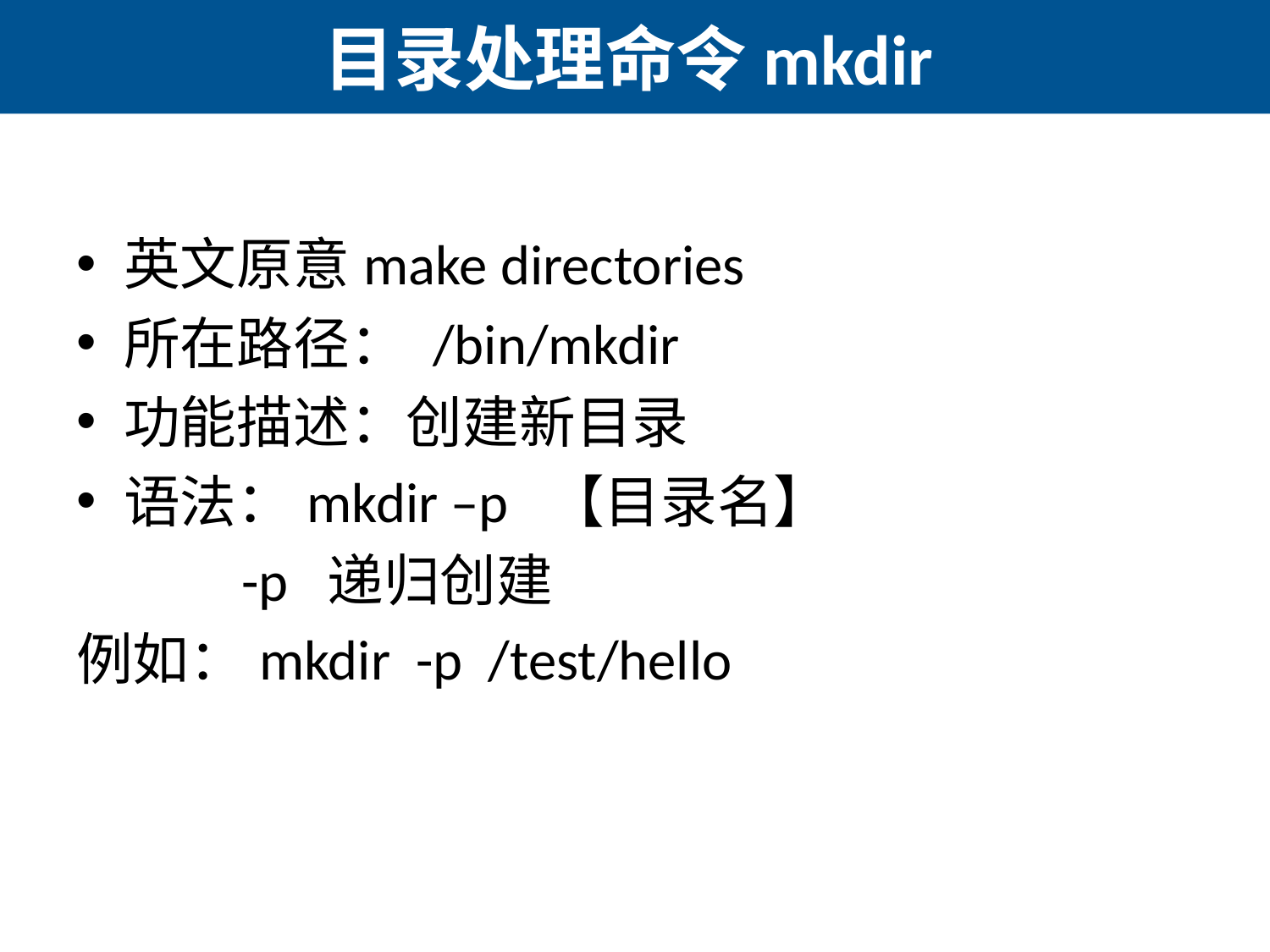

# 目录处理命令mkdir
英文原意make directories
所在路径： /bin/mkdir
功能描述：创建新目录
语法：mkdir –p  【目录名】
             -p  递归创建
例如：mkdir  -p  /test/hello